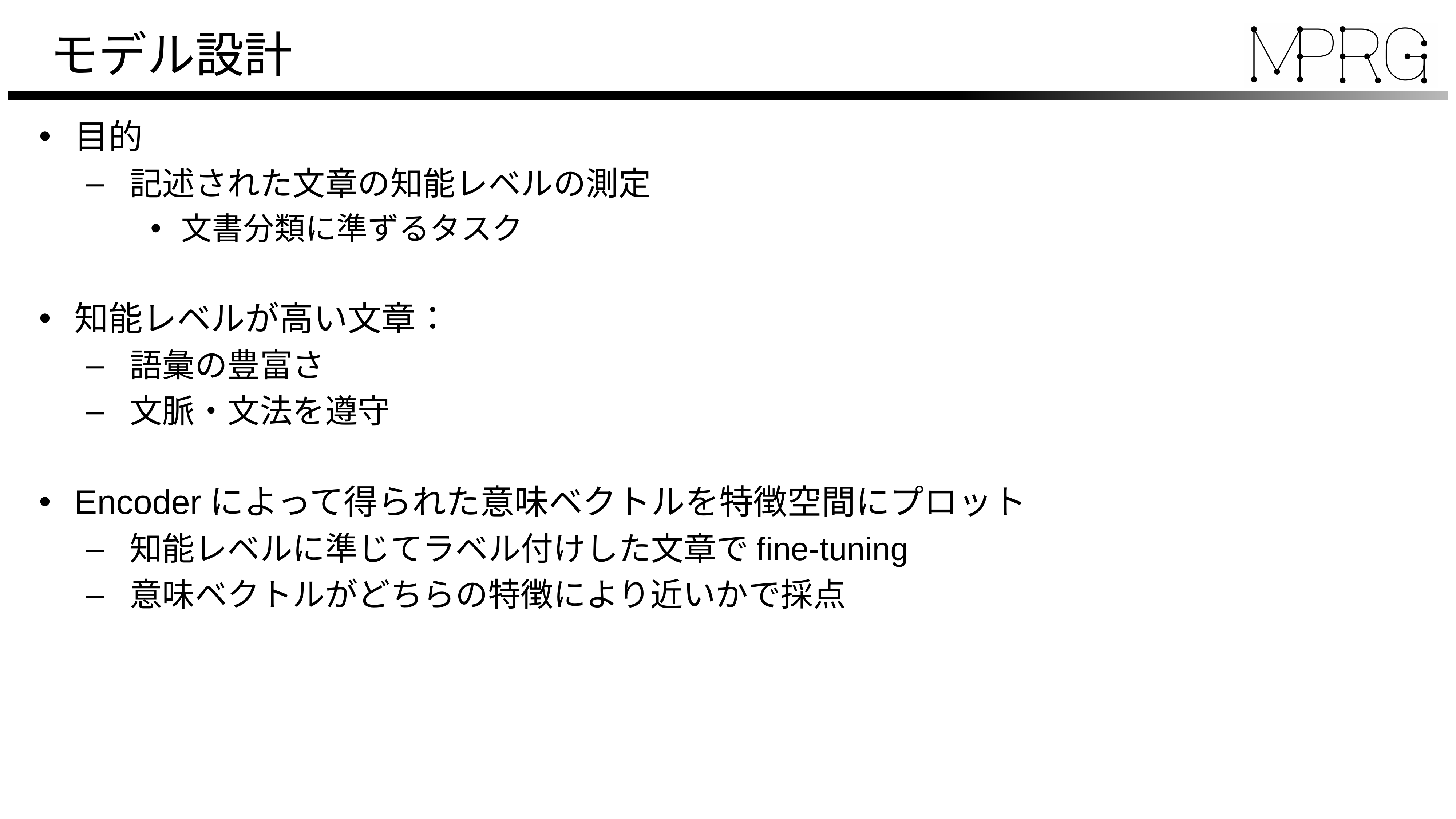

# モデル設計
目的
記述された文章の知能レベルの測定
文書分類に準ずるタスク

知能レベルが高い文章：
語彙の豊富さ
文脈・文法を遵守

Encoderによって得られた意味ベクトルを特徴空間にプロット
知能レベルに準じてラベル付けした文章でfine-tuning
意味ベクトルがどちらの特徴により近いかで採点